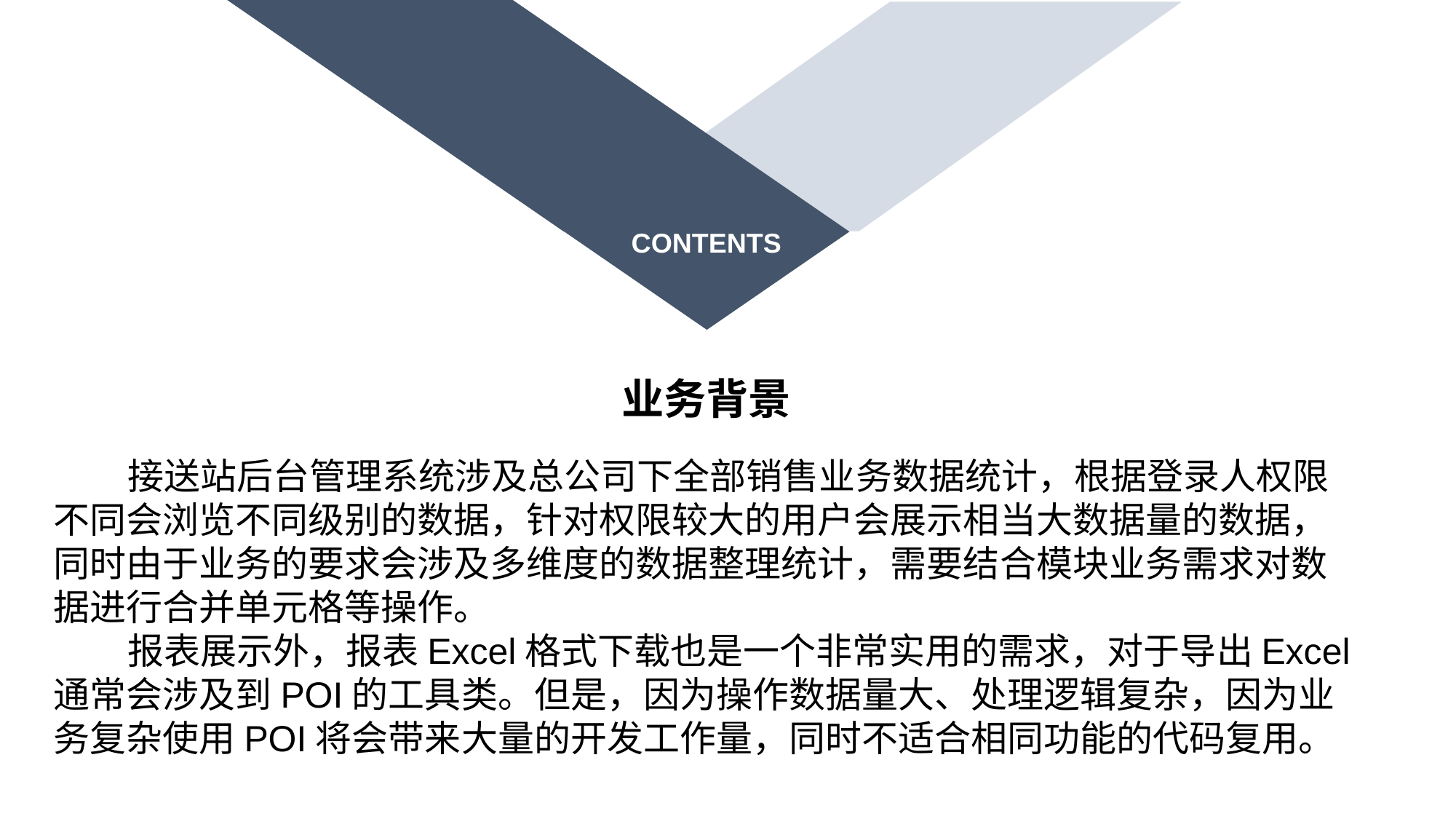

CONTENTS
业务背景
        接送站后台管理系统涉及总公司下全部销售业务数据统计，根据登录人权限不同会浏览不同级别的数据，针对权限较大的用户会展示相当大数据量的数据，同时由于业务的要求会涉及多维度的数据整理统计，需要结合模块业务需求对数据进行合并单元格等操作。
        报表展示外，报表Excel格式下载也是一个非常实用的需求，对于导出Excel通常会涉及到POI的工具类。但是，因为操作数据量大、处理逻辑复杂，因为业务复杂使用POI将会带来大量的开发工作量，同时不适合相同功能的代码复用。